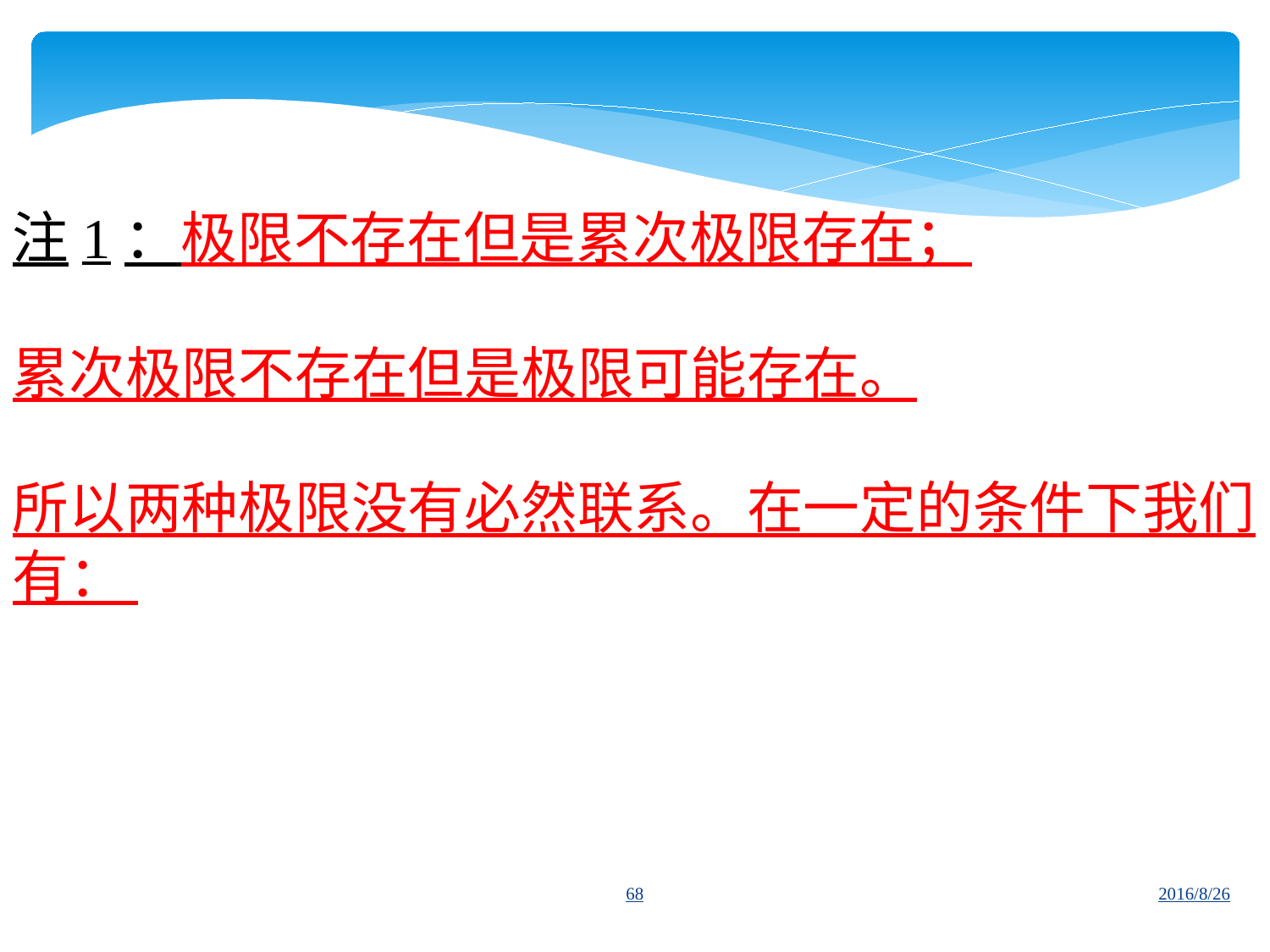

注1：极限不存在但是累次极限存在；

累次极限不存在但是极限可能存在。

所以两种极限没有必然联系。在一定的条件下我们有：
68
2016/8/26